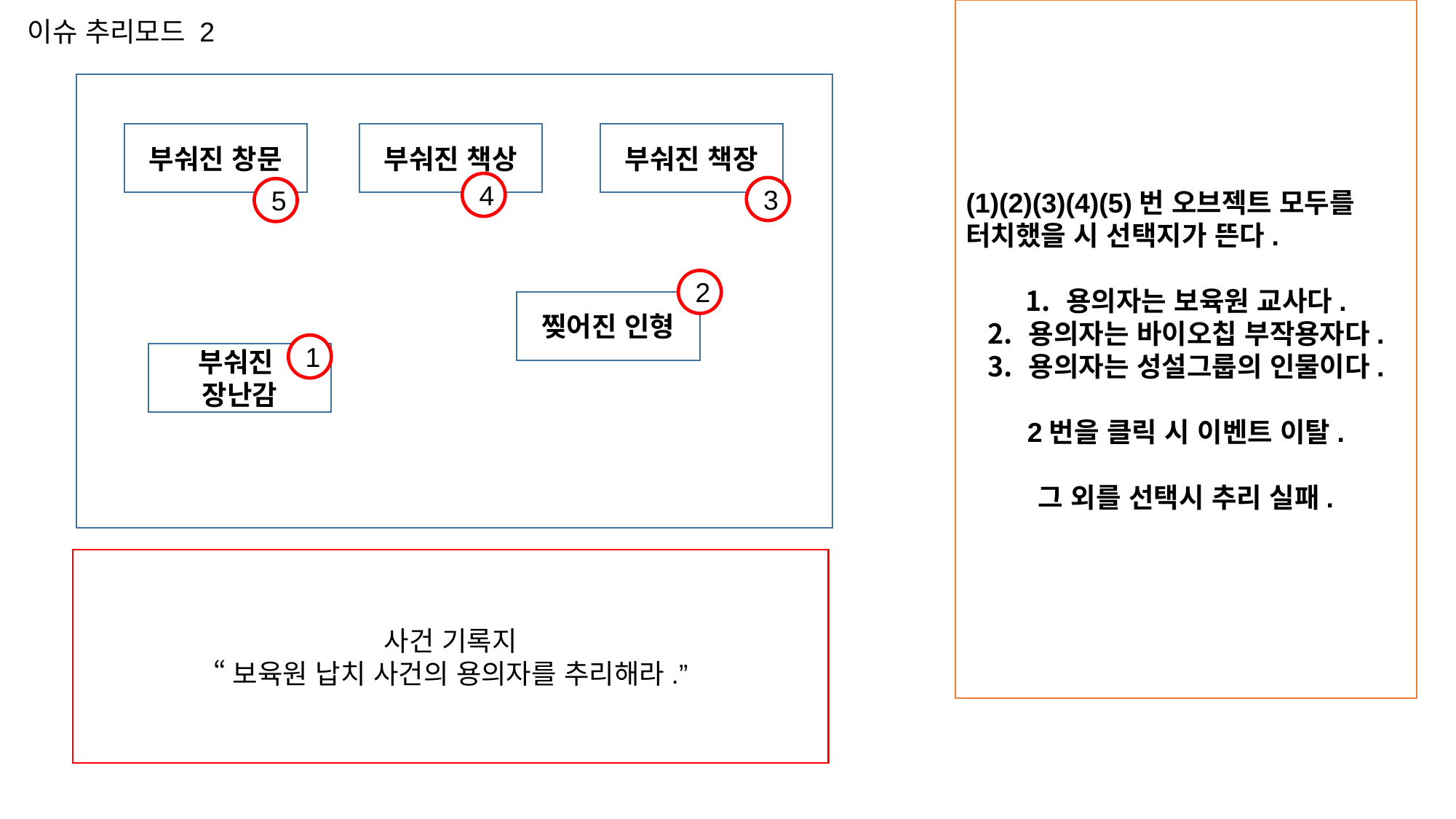

(1)(2)(3)(4)(5)번 오브젝트 모두를 터치했을 시 선택지가 뜬다.

용의자는 보육원 교사다.
용의자는 바이오칩 부작용자다.
용의자는 성설그룹의 인물이다.

2번을 클릭 시 이벤트 이탈.

그 외를 선택시 추리 실패.
이슈 추리모드 2

부숴진 창문
부숴진 책상
부숴진 책장
4
3
5
2
찢어진 인형
1
부숴진
장난감
사건 기록지
“보육원 납치 사건의 용의자를 추리해라.”